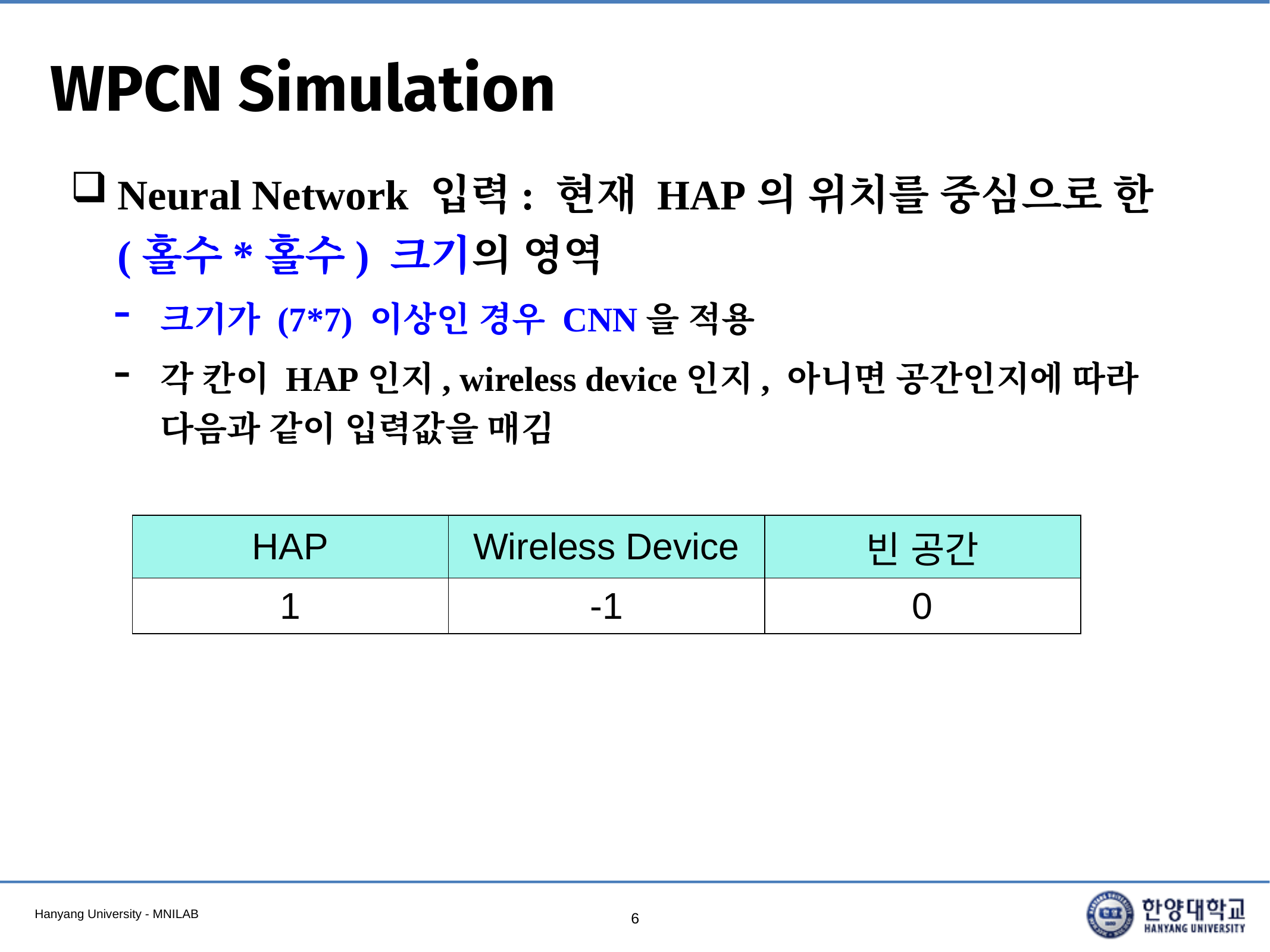

# WPCN Simulation
Neural Network 입력: 현재 HAP의 위치를 중심으로 한 (홀수*홀수) 크기의 영역
크기가 (7*7) 이상인 경우 CNN을 적용
각 칸이 HAP인지, wireless device인지, 아니면 공간인지에 따라 다음과 같이 입력값을 매김
| HAP | Wireless Device | 빈 공간 |
| --- | --- | --- |
| 1 | -1 | 0 |
6